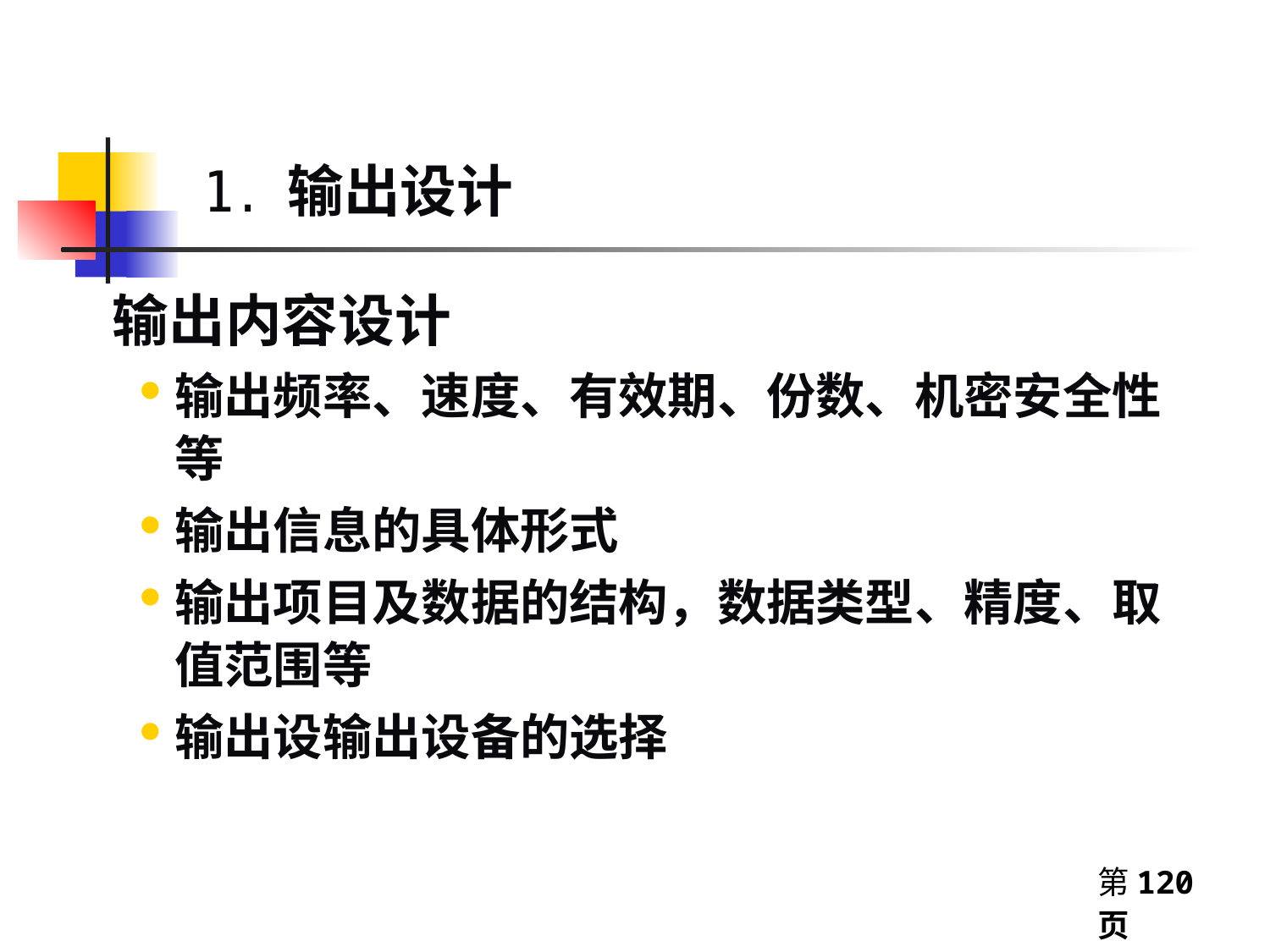

1. 输出设计
输出内容设计
输出频率、速度、有效期、份数、机密安全性等
输出信息的具体形式
输出项目及数据的结构，数据类型、精度、取值范围等
输出设输出设备的选择